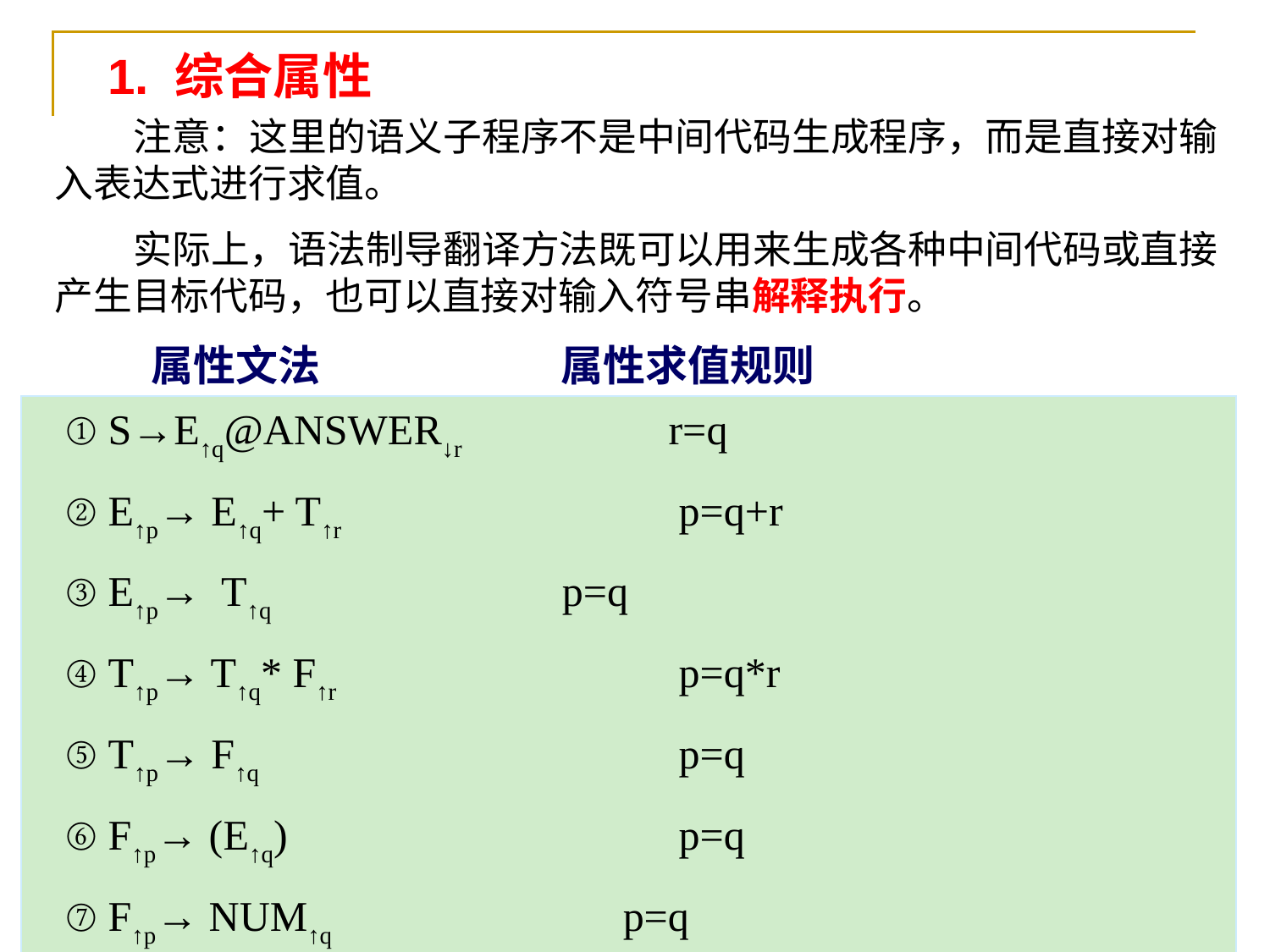

# 1. 综合属性
        注意：这里的语义子程序不是中间代码生成程序，而是直接对输入表达式进行求值。
        实际上，语法制导翻译方法既可以用来生成各种中间代码或直接产生目标代码，也可以直接对输入符号串解释执行。
          属性文法　　　　　   属性求值规则
   ① S→E↑q@ANSWER↓r　　　　　　	r=q
   ② E↑p→ E↑q+ T↑r		　　　p=q+r
   ③ E↑p→  T↑q	            　　　p=q
   ④ T↑p→ T↑q* F↑r		　　　p=q*r
   ⑤ T↑p→ F↑q		　　　　　　p=q
   ⑥ F↑p→ (E↑q)		　　　p=q
   ⑦ F↑p→ NUM↑q            　　　　　         　p=q
28